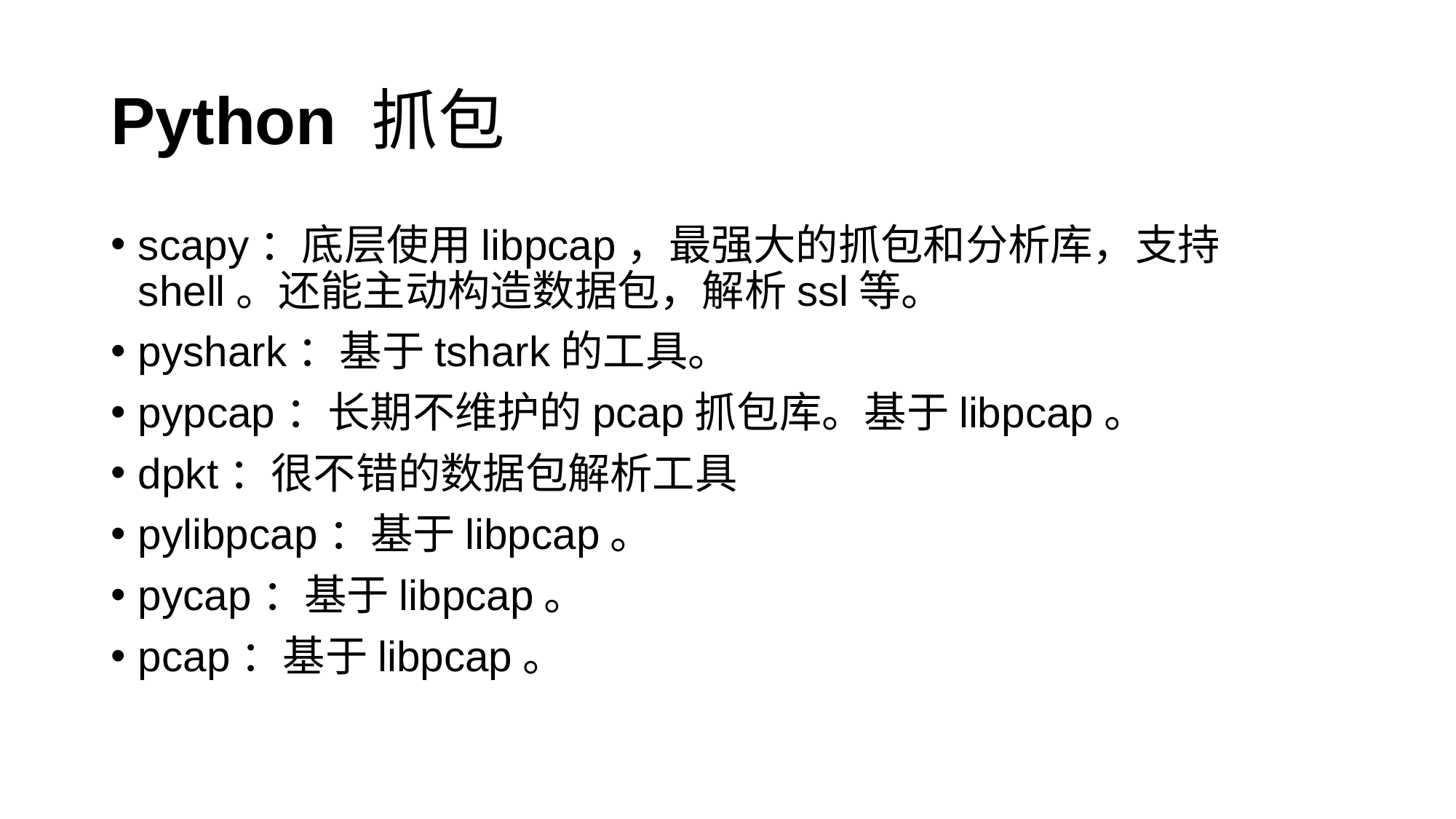

# Python 抓包
scapy：底层使用libpcap，最强大的抓包和分析库，支持shell。还能主动构造数据包，解析ssl等。
pyshark：基于tshark的工具。
pypcap：长期不维护的pcap抓包库。基于libpcap。
dpkt：很不错的数据包解析工具
pylibpcap：基于libpcap。
pycap：基于libpcap。
pcap：基于libpcap。